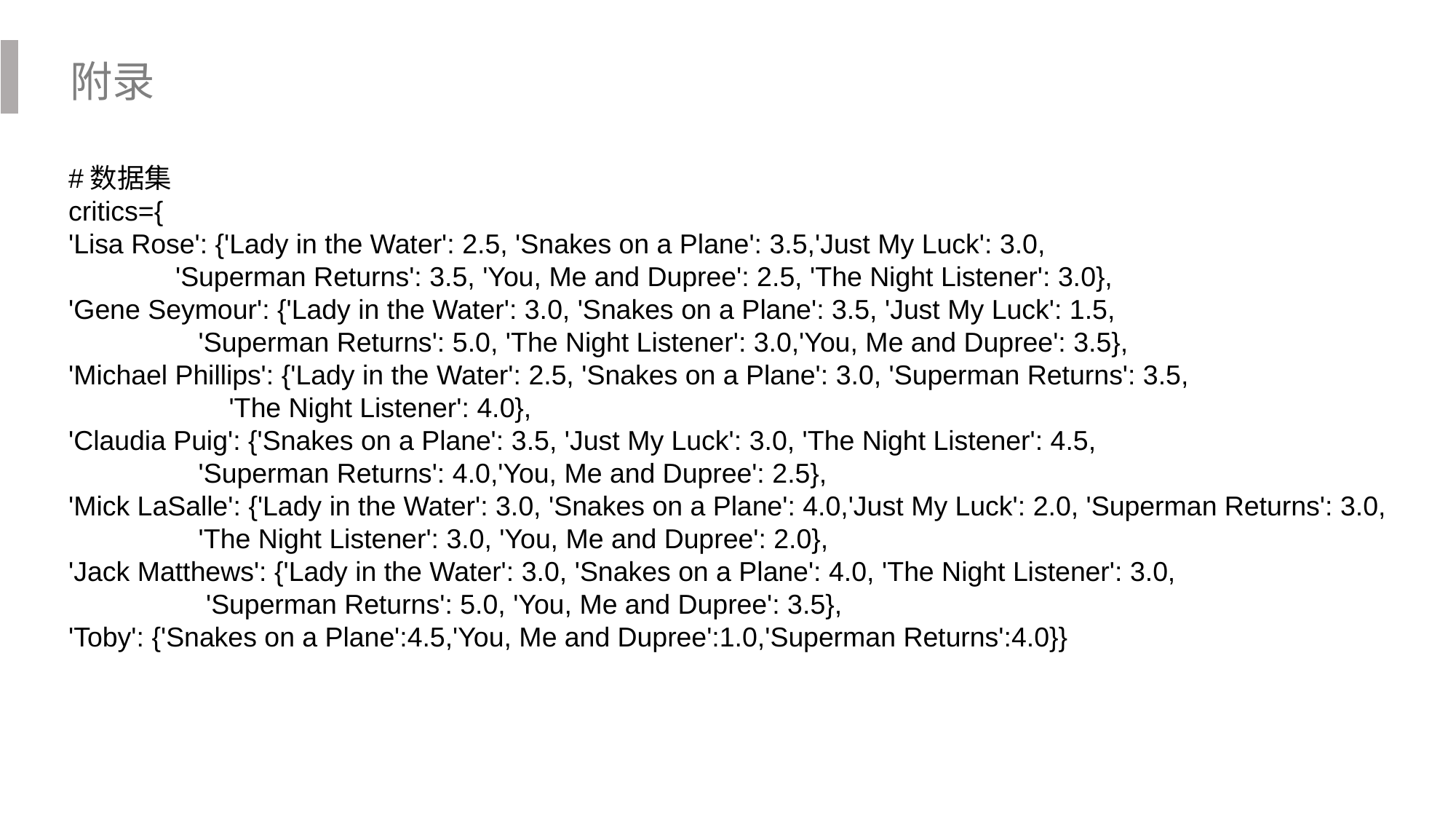

附录
#数据集
critics={
'Lisa Rose': {'Lady in the Water': 2.5, 'Snakes on a Plane': 3.5,'Just My Luck': 3.0,
              'Superman Returns': 3.5, 'You, Me and Dupree': 2.5, 'The Night Listener': 3.0},
'Gene Seymour': {'Lady in the Water': 3.0, 'Snakes on a Plane': 3.5, 'Just My Luck': 1.5,
                 'Superman Returns': 5.0, 'The Night Listener': 3.0,'You, Me and Dupree': 3.5},
'Michael Phillips': {'Lady in the Water': 2.5, 'Snakes on a Plane': 3.0, 'Superman Returns': 3.5,
                     'The Night Listener': 4.0},
'Claudia Puig': {'Snakes on a Plane': 3.5, 'Just My Luck': 3.0, 'The Night Listener': 4.5,
                 'Superman Returns': 4.0,'You, Me and Dupree': 2.5},
'Mick LaSalle': {'Lady in the Water': 3.0, 'Snakes on a Plane': 4.0,'Just My Luck': 2.0, 'Superman Returns': 3.0,
                 'The Night Listener': 3.0, 'You, Me and Dupree': 2.0},
'Jack Matthews': {'Lady in the Water': 3.0, 'Snakes on a Plane': 4.0, 'The Night Listener': 3.0,
                  'Superman Returns': 5.0, 'You, Me and Dupree': 3.5},
'Toby': {'Snakes on a Plane':4.5,'You, Me and Dupree':1.0,'Superman Returns':4.0}}